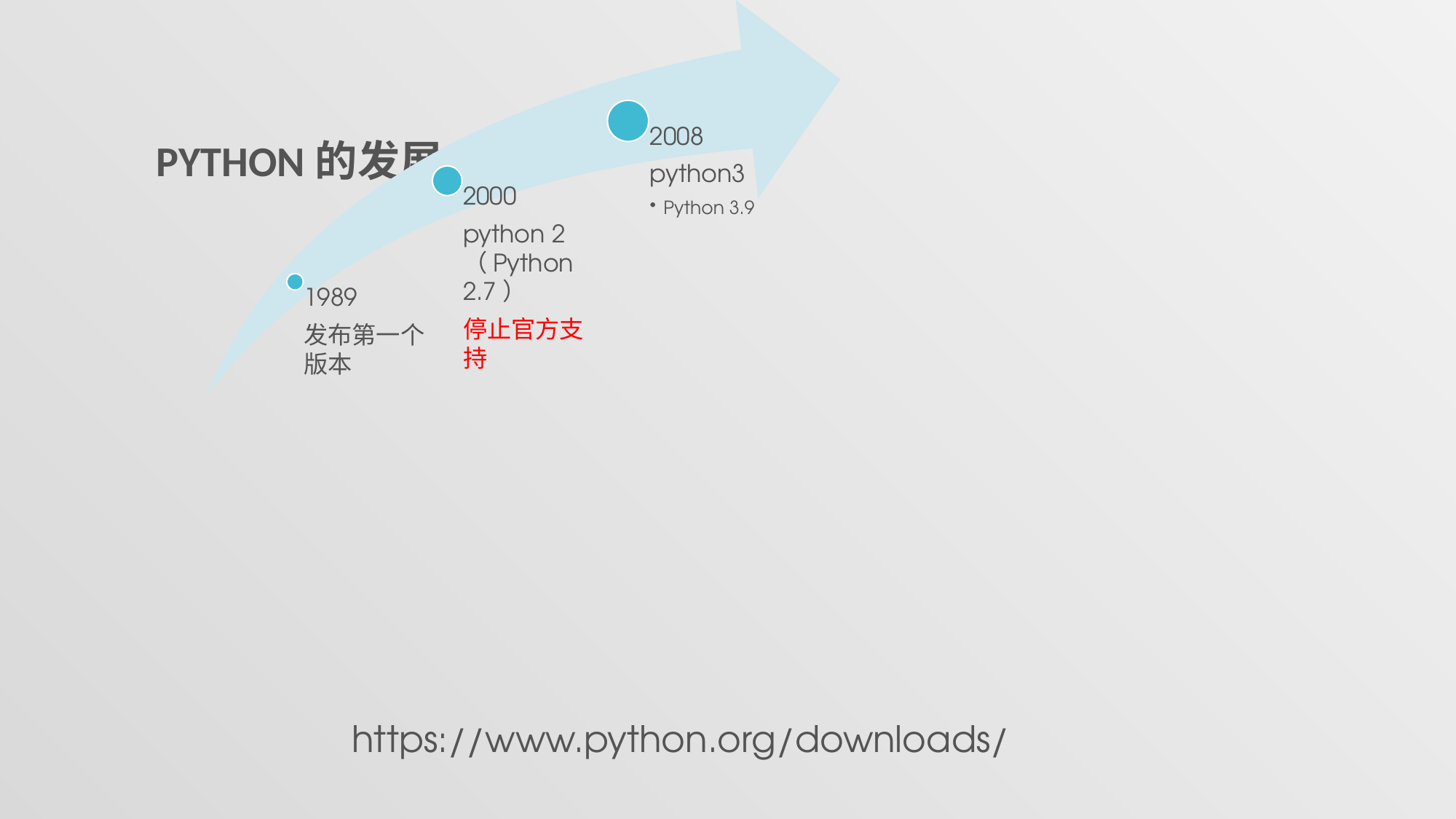

# Python的发展
1989
发布第一个版本
2000
python 2（Python 2.7）
停止官方支持
2008
python3
Python 3.9
https://www.python.org/downloads/